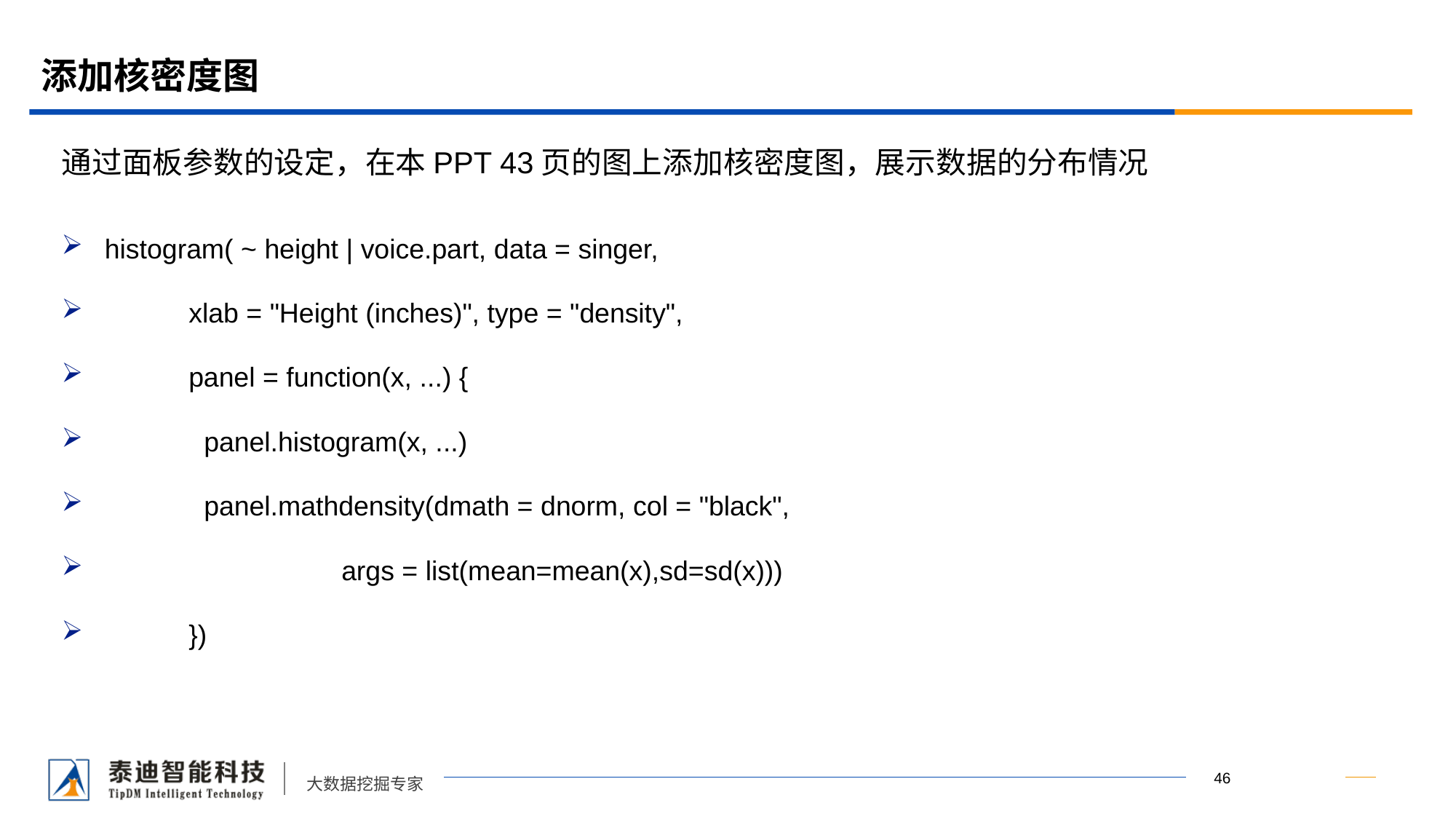

# 添加核密度图
通过面板参数的设定，在本PPT 43页的图上添加核密度图，展示数据的分布情况
histogram( ~ height | voice.part, data = singer,
           xlab = "Height (inches)", type = "density",
           panel = function(x, ...) {
             panel.histogram(x, ...)
             panel.mathdensity(dmath = dnorm, col = "black",
                               args = list(mean=mean(x),sd=sd(x)))
           })